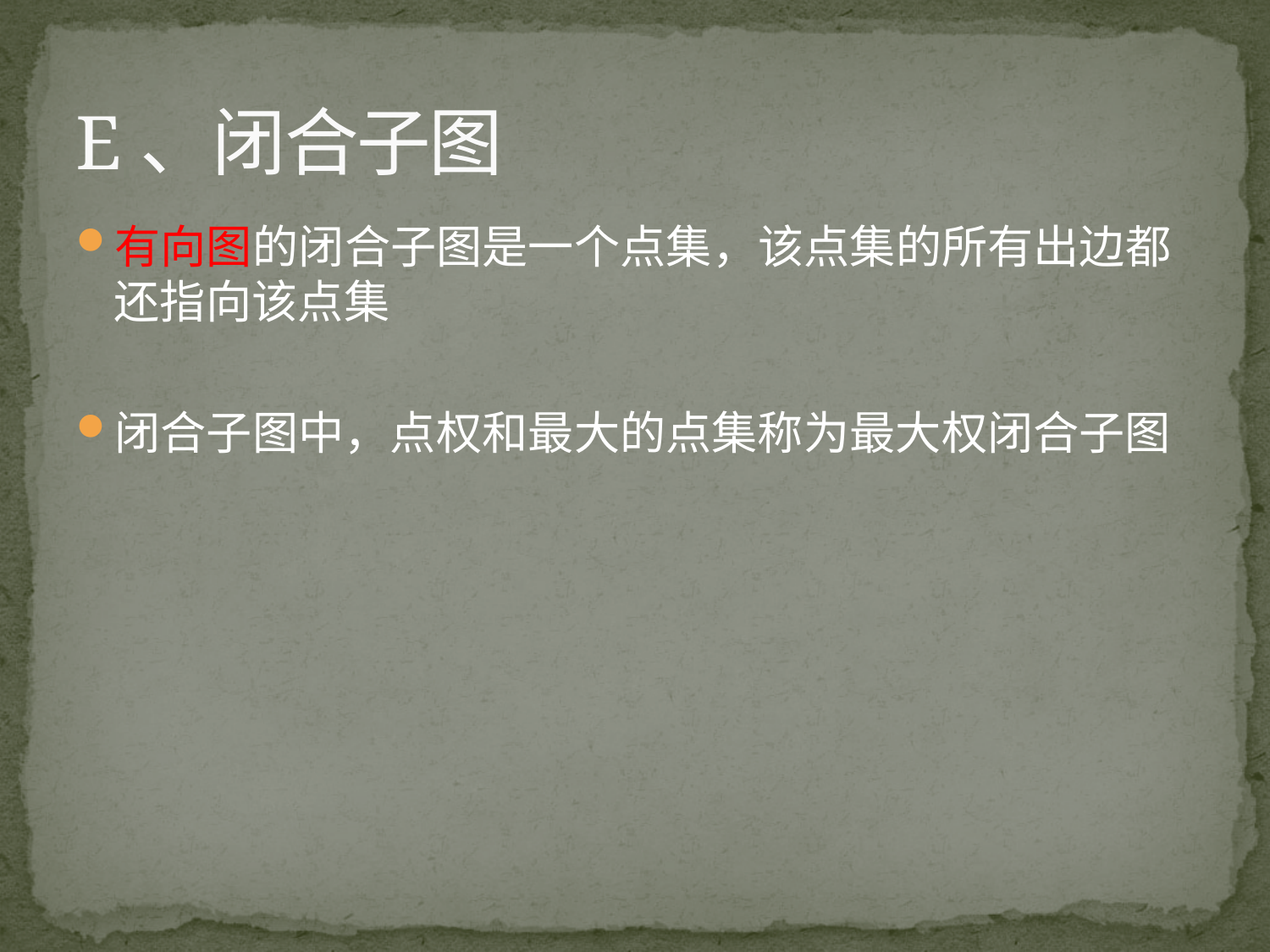

# E、闭合子图
有向图的闭合子图是一个点集，该点集的所有出边都还指向该点集

闭合子图中，点权和最大的点集称为最大权闭合子图